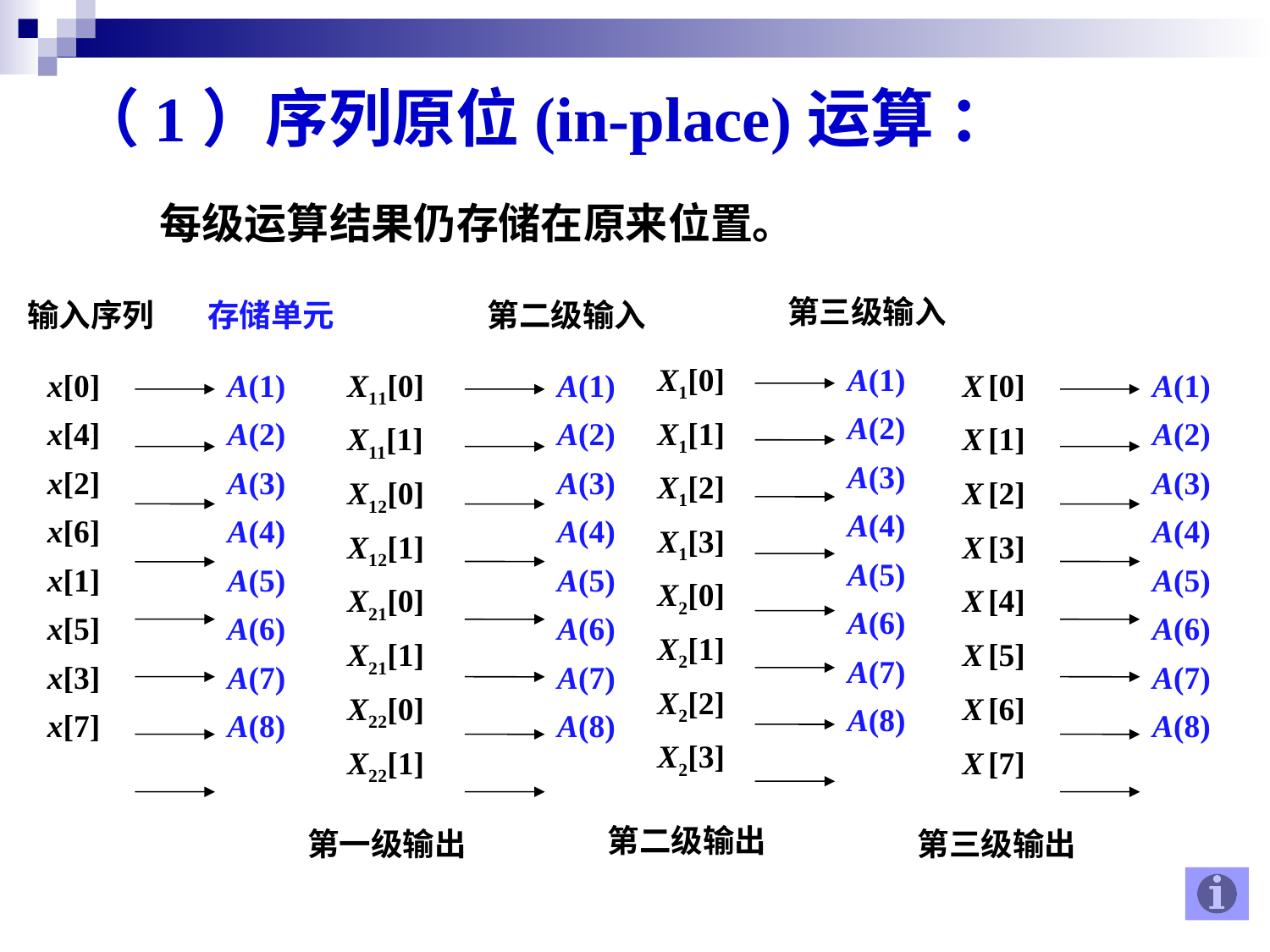

（1）序列原位(in-place)运算 ：
每级运算结果仍存储在原来位置。
第三级输入
输入序列
存储单元
第二级输入
X1[0]
X1[1]
X1[2]
X1[3]
X2[0]
X2[1]
X2[2]
X2[3]
A(1)
A(2)
A(3)
A(4)
A(5)
A(6)
A(7)
A(8)
x[0]
x[4]
x[2]
x[6]
x[1]
x[5]
x[3]
x[7]
A(1)
A(2)
A(3)
A(4)
A(5)
A(6)
A(7)
A(8)
X11[0]
X11[1]
X12[0]
X12[1]
X21[0]
X21[1]
X22[0]
X22[1]
A(1)
A(2)
A(3)
A(4)
A(5)
A(6)
A(7)
A(8)
X [0]
X [1]
X [2]
X [3]
X [4]
X [5]
X [6]
X [7]
A(1)
A(2)
A(3)
A(4)
A(5)
A(6)
A(7)
A(8)

第二级输出
第一级输出
第三级输出